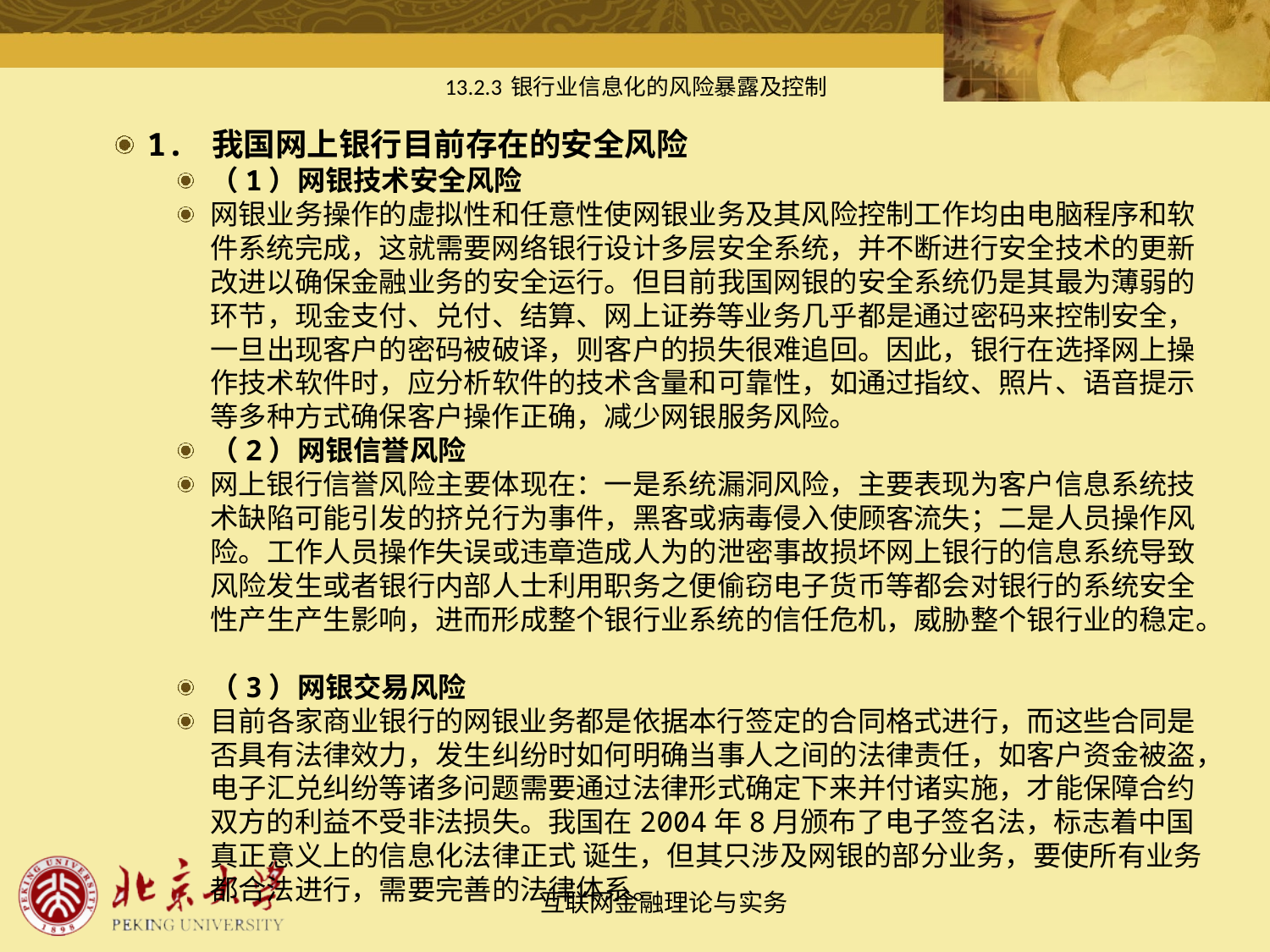

# 13.2.3 银行业信息化的风险暴露及控制
1. 我国网上银行目前存在的安全风险
（1）网银技术安全风险
网银业务操作的虚拟性和任意性使网银业务及其风险控制工作均由电脑程序和软件系统完成，这就需要网络银行设计多层安全系统，并不断进行安全技术的更新改进以确保金融业务的安全运行。但目前我国网银的安全系统仍是其最为薄弱的环节，现金支付、兑付、结算、网上证券等业务几乎都是通过密码来控制安全，一旦出现客户的密码被破译，则客户的损失很难追回。因此，银行在选择网上操作技术软件时，应分析软件的技术含量和可靠性，如通过指纹、照片、语音提示等多种方式确保客户操作正确，减少网银服务风险。
（2）网银信誉风险
网上银行信誉风险主要体现在：一是系统漏洞风险，主要表现为客户信息系统技术缺陷可能引发的挤兑行为事件，黑客或病毒侵入使顾客流失；二是人员操作风险。工作人员操作失误或违章造成人为的泄密事故损坏网上银行的信息系统导致风险发生或者银行内部人士利用职务之便偷窃电子货币等都会对银行的系统安全性产生产生影响，进而形成整个银行业系统的信任危机，威胁整个银行业的稳定。
（3）网银交易风险
目前各家商业银行的网银业务都是依据本行签定的合同格式进行，而这些合同是否具有法律效力，发生纠纷时如何明确当事人之间的法律责任，如客户资金被盗，电子汇兑纠纷等诸多问题需要通过法律形式确定下来并付诸实施，才能保障合约双方的利益不受非法损失。我国在2004年8月颁布了电子签名法，标志着中国真正意义上的信息化法律正式 诞生，但其只涉及网银的部分业务，要使所有业务都合法进行，需要完善的法律体系。